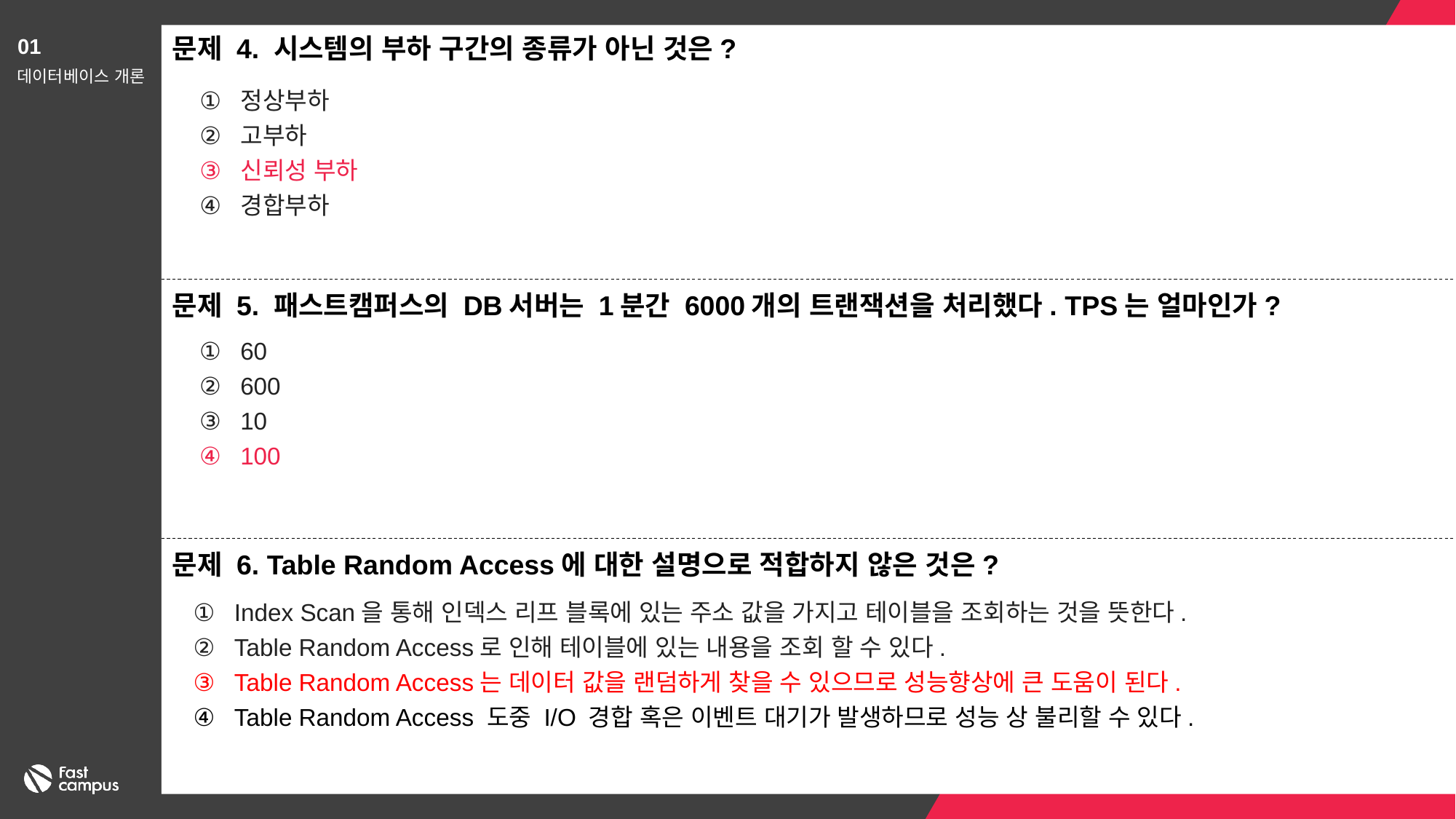

문제 4. 시스템의 부하 구간의 종류가 아닌 것은?
01
데이터베이스 개론
정상부하
고부하
신뢰성 부하
경합부하
문제 5. 패스트캠퍼스의 DB서버는 1분간 6000개의 트랜잭션을 처리했다. TPS는 얼마인가?
60
600
10
100
문제 6. Table Random Access에 대한 설명으로 적합하지 않은 것은?
Index Scan을 통해 인덱스 리프 블록에 있는 주소 값을 가지고 테이블을 조회하는 것을 뜻한다.
Table Random Access로 인해 테이블에 있는 내용을 조회 할 수 있다.
Table Random Access는 데이터 값을 랜덤하게 찾을 수 있으므로 성능향상에 큰 도움이 된다.
Table Random Access 도중 I/O 경합 혹은 이벤트 대기가 발생하므로 성능 상 불리할 수 있다.